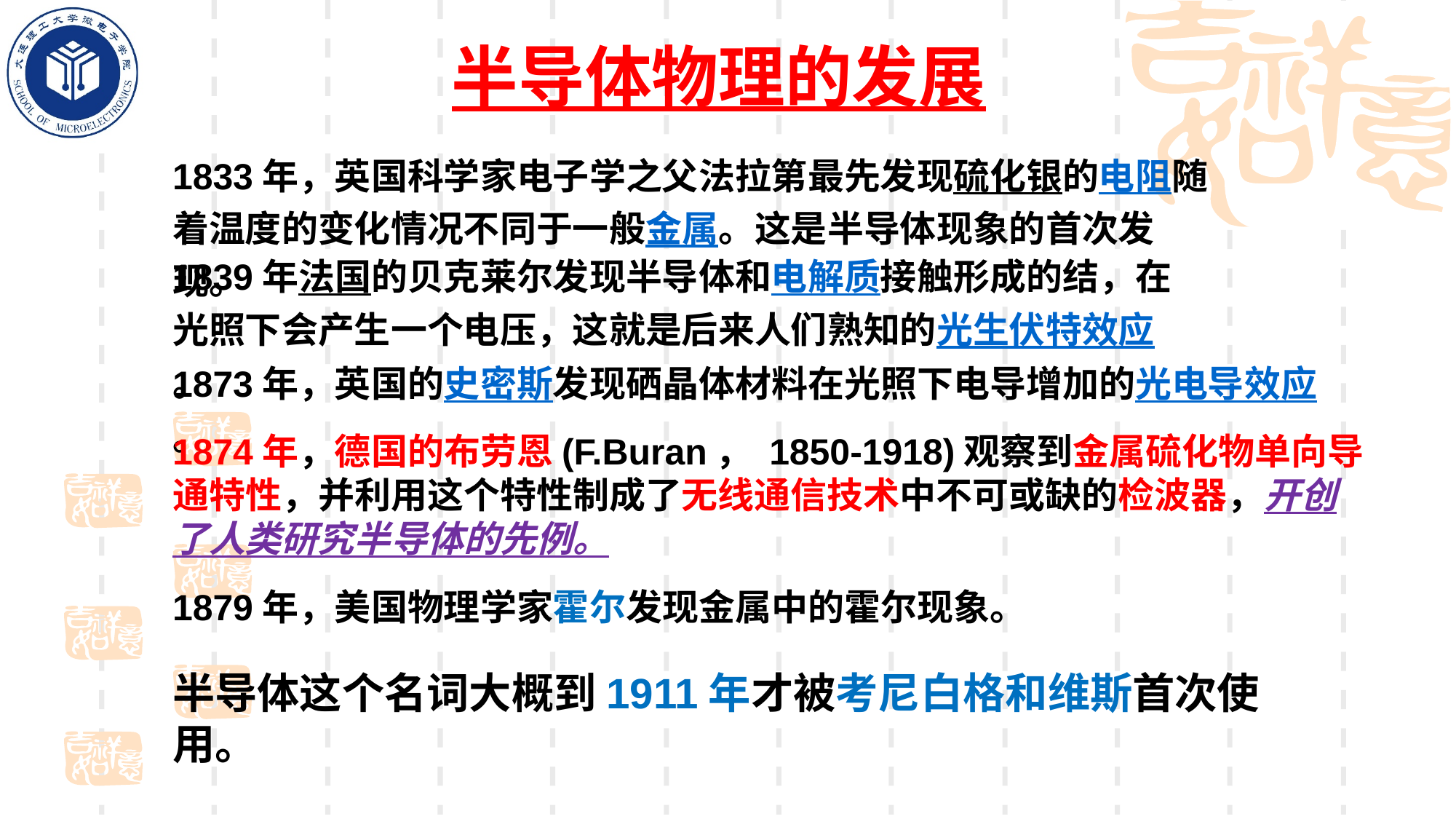

半导体物理的发展
1833年，英国科学家电子学之父法拉第最先发现硫化银的电阻随着温度的变化情况不同于一般金属。这是半导体现象的首次发现。
1839年法国的贝克莱尔发现半导体和电解质接触形成的结，在光照下会产生一个电压，这就是后来人们熟知的光生伏特效应。
1873年，英国的史密斯发现硒晶体材料在光照下电导增加的光电导效应。
1874年，德国的布劳恩(F.Buran， 1850-1918)观察到金属硫化物单向导通特性，并利用这个特性制成了无线通信技术中不可或缺的检波器，开创了人类研究半导体的先例。
1879年，美国物理学家霍尔发现金属中的霍尔现象。
半导体这个名词大概到1911年才被考尼白格和维斯首次使用。